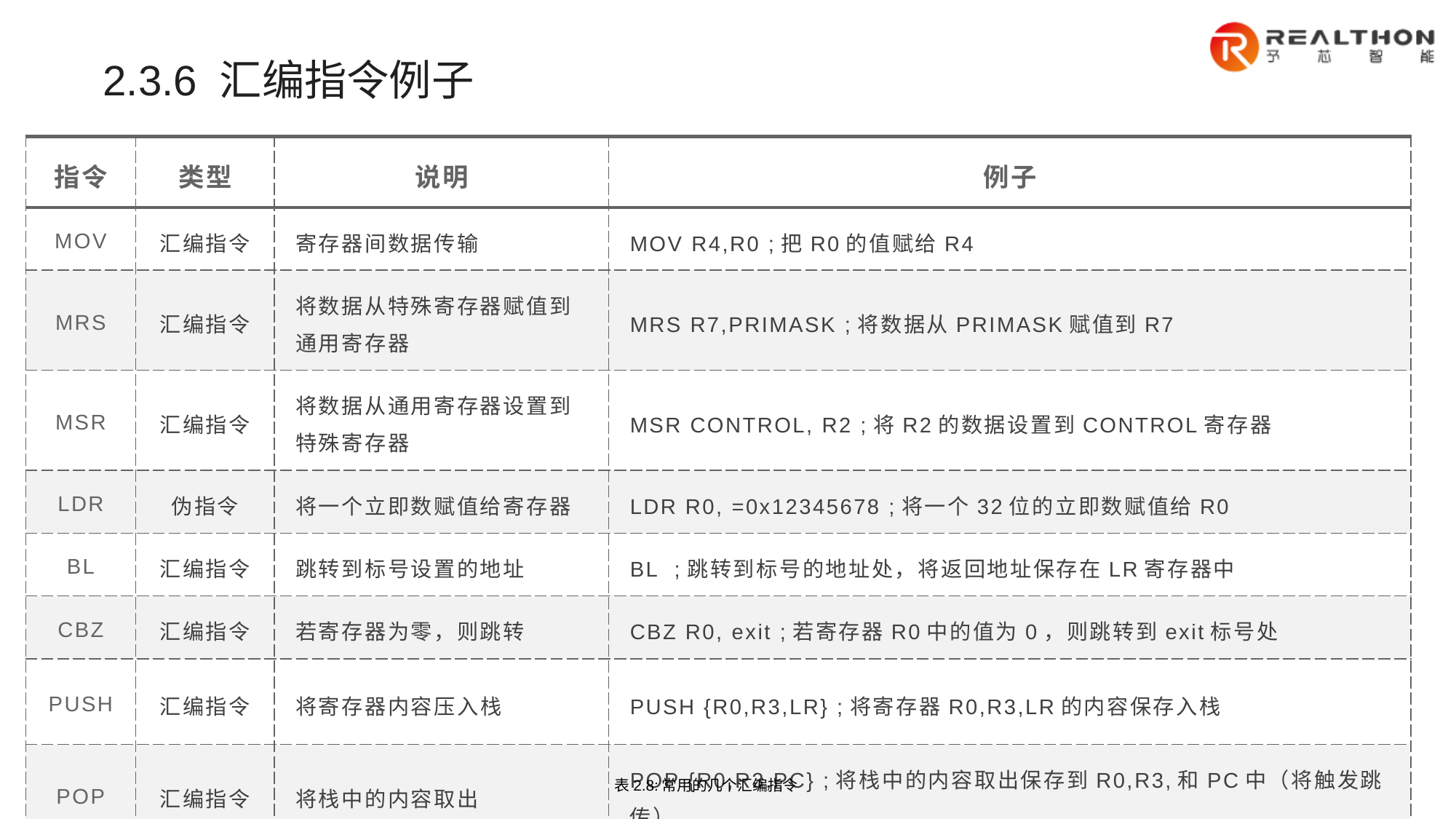

2.3.6 汇编指令例子
| 指令 | 类型 | 说明 | 例子 |
| --- | --- | --- | --- |
| MOV | 汇编指令 | 寄存器间数据传输 | MOV R4,R0 ;把R0的值赋给R4 |
| MRS | 汇编指令 | 将数据从特殊寄存器赋值到通用寄存器 | MRS R7,PRIMASK ;将数据从PRIMASK赋值到R7 |
| MSR | 汇编指令 | 将数据从通用寄存器设置到特殊寄存器 | MSR CONTROL, R2 ;将R2的数据设置到CONTROL寄存器 |
| LDR | 伪指令 | 将一个立即数赋值给寄存器 | LDR R0, =0x12345678 ;将一个32位的立即数赋值给R0 |
| BL | 汇编指令 | 跳转到标号设置的地址 | BL ;跳转到标号的地址处，将返回地址保存在LR寄存器中 |
| CBZ | 汇编指令 | 若寄存器为零，则跳转 | CBZ R0, exit ;若寄存器R0中的值为0，则跳转到exit标号处 |
| PUSH | 汇编指令 | 将寄存器内容压入栈 | PUSH {R0,R3,LR} ;将寄存器R0,R3,LR的内容保存入栈 |
| POP | 汇编指令 | 将栈中的内容取出 | POP {R0,R3,PC} ;将栈中的内容取出保存到R0,R3,和PC中（将触发跳传） |
表2.8:常用的几个汇编指令